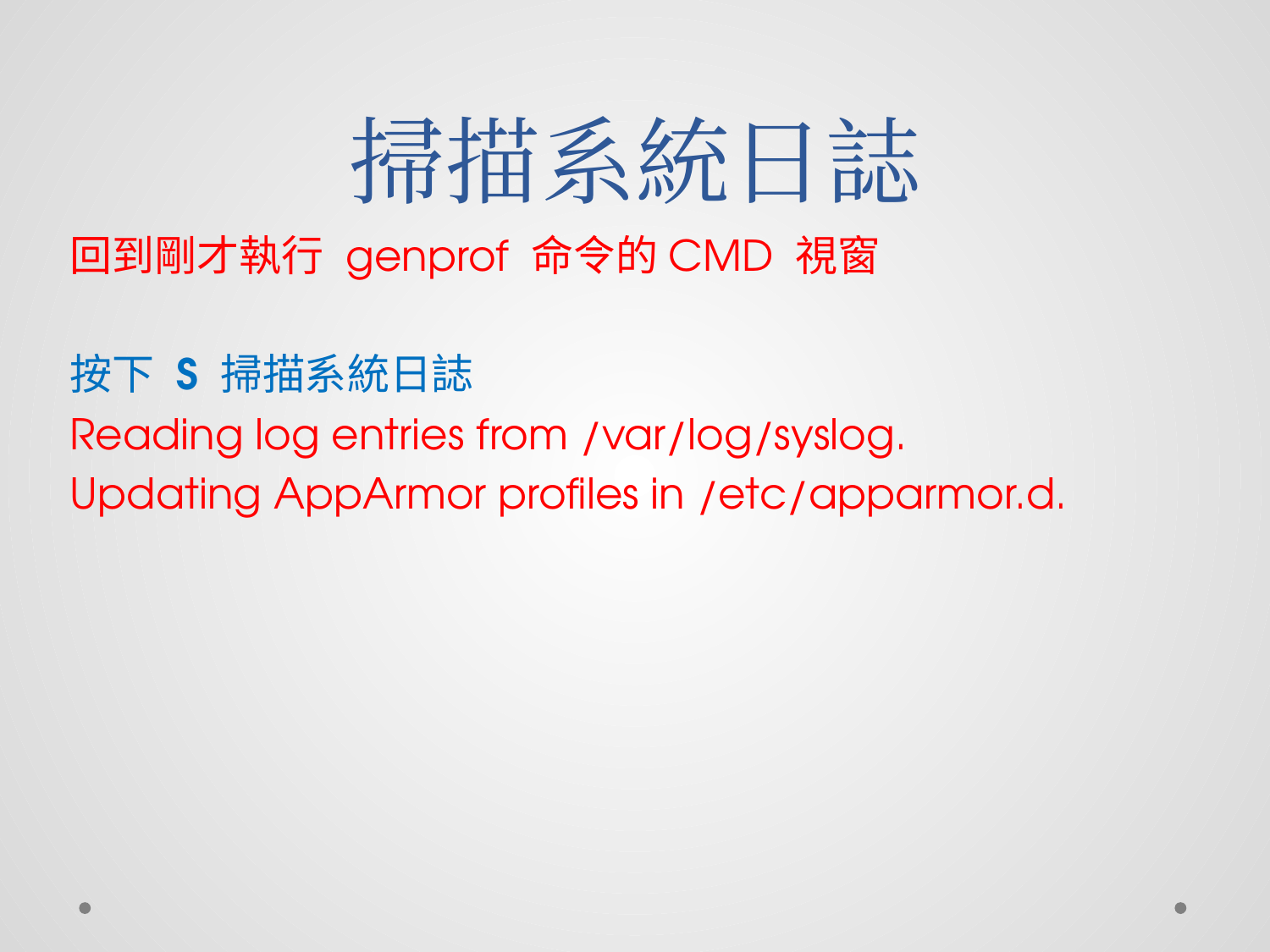

# 掃描系統日誌
回到剛才執行 genprof 命令的CMD 視窗

按下 S 掃描系統日誌
Reading log entries from /var/log/syslog.
Updating AppArmor profiles in /etc/apparmor.d.